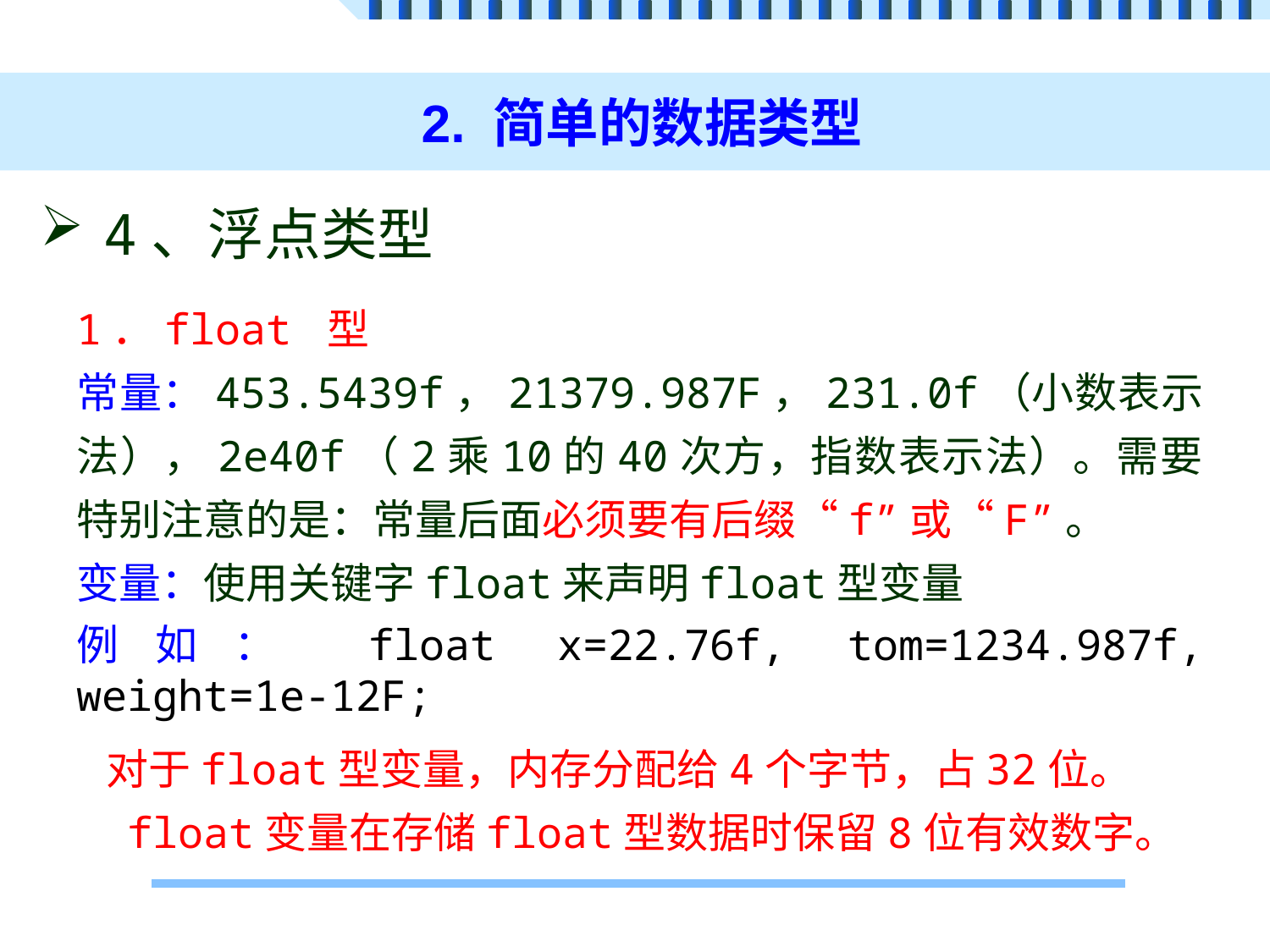

# 2. 简单的数据类型
4、浮点类型
1．float 型
常量：453.5439f，21379.987F，231.0f（小数表示法），2e40f（2乘10的40次方，指数表示法）。需要特别注意的是：常量后面必须要有后缀“f”或“F”。
变量：使用关键字float来声明float型变量
例如： float x=22.76f, tom=1234.987f, weight=1e-12F;
  对于float型变量，内存分配给4个字节，占32位。
  float变量在存储float型数据时保留8位有效数字。